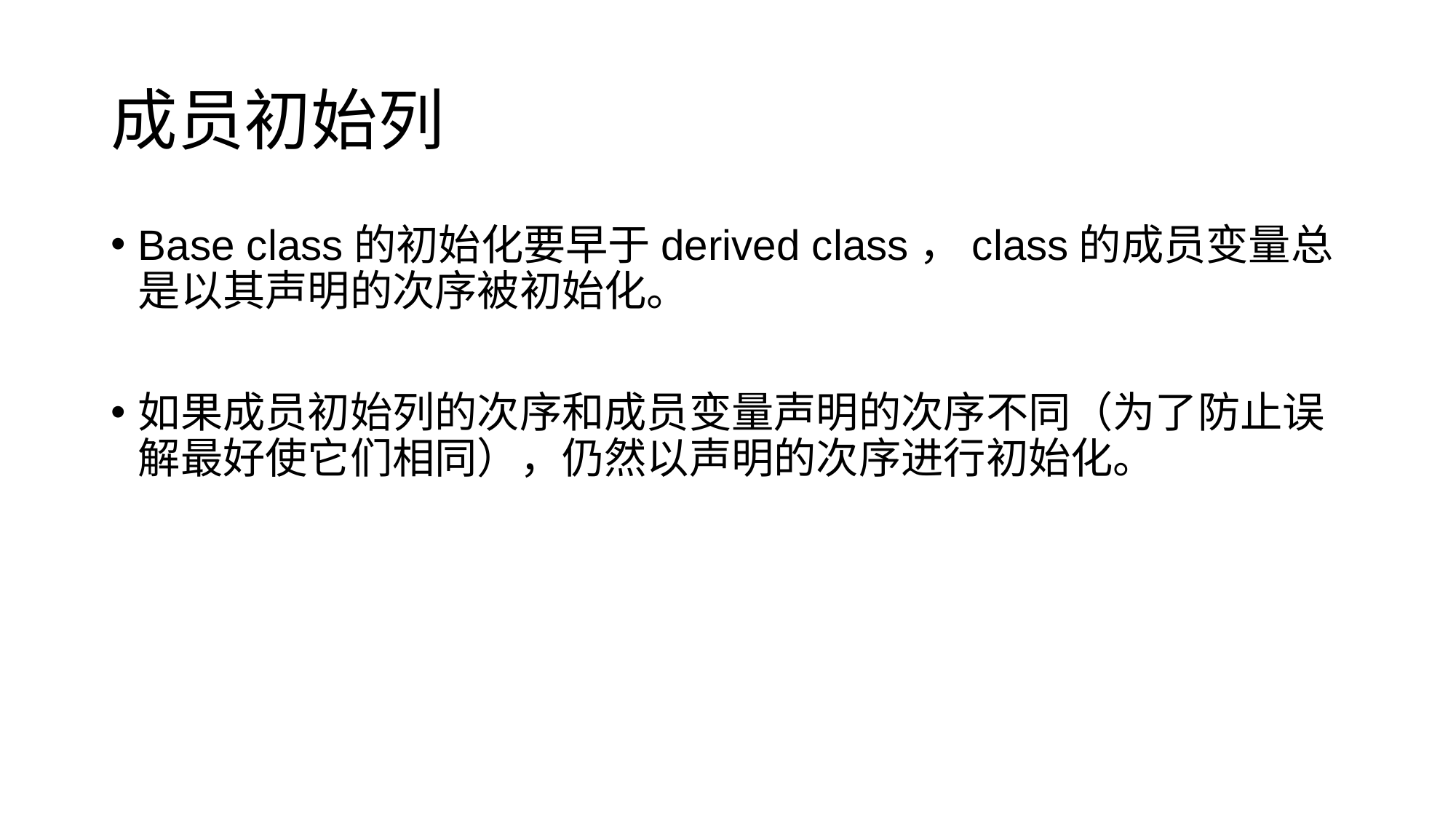

# 成员初始列
Base class的初始化要早于derived class，class的成员变量总是以其声明的次序被初始化。

如果成员初始列的次序和成员变量声明的次序不同（为了防止误解最好使它们相同），仍然以声明的次序进行初始化。